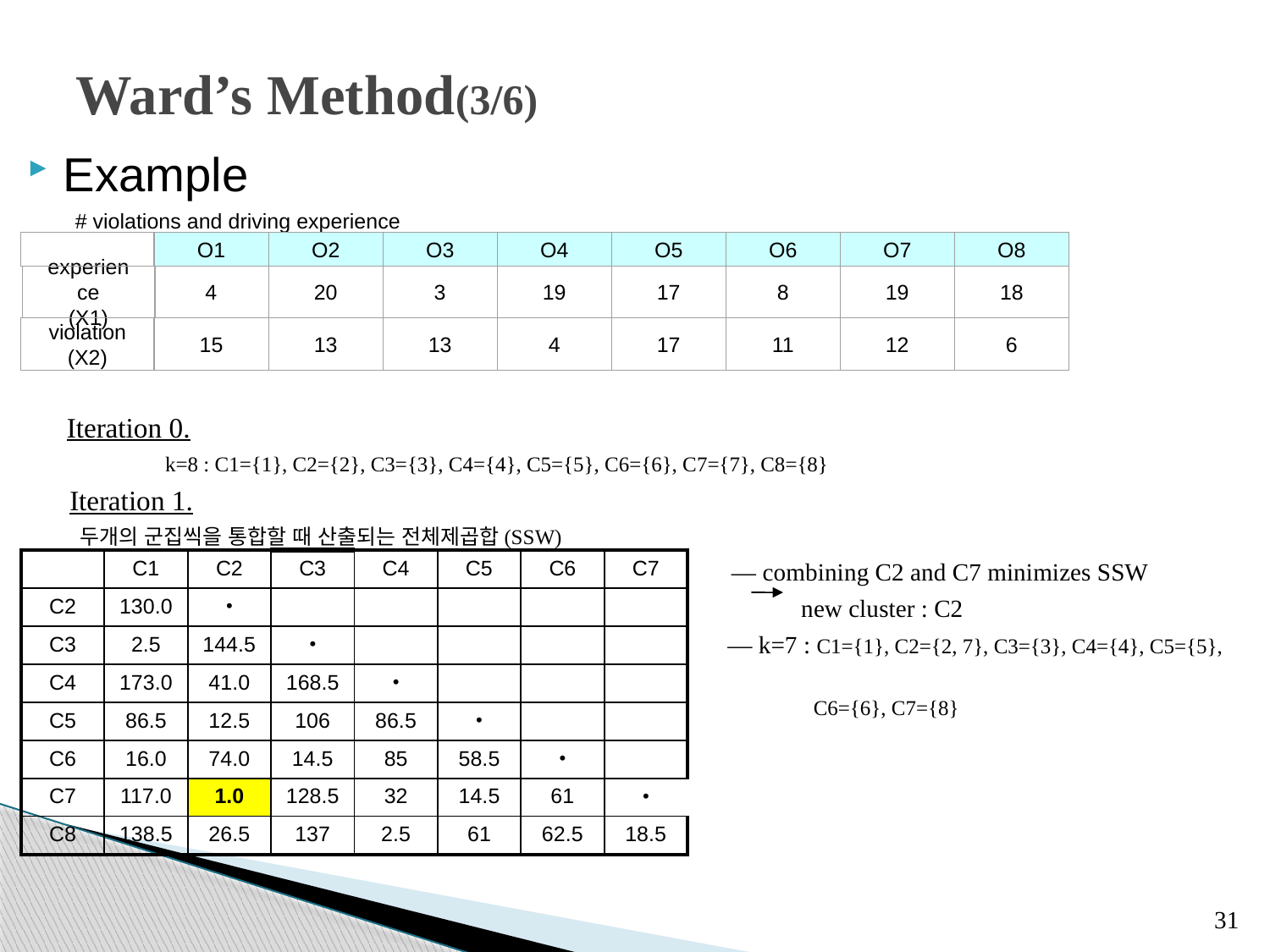

# Ward’s Method(3/6)
Example
        # violations and driving experience

     Iteration 0.
                          k=8 : C1={1}, C2={2}, C3={3}, C4={4}, C5={5}, C6={6}, C7={7}, C8={8}
      Iteration 1.
        두개의 군집씩을 통합할 때 산출되는 전체제곱합(SSW)
                                                                                                                                     — combining C2 and C7 minimizes SSW
                                                                                                                              new cluster : C2
                                                                                                                  — k=7 : C1={1}, C2={2, 7}, C3={3}, C4={4}, C5={5},
                                                                                                                                C6={6}, C7={8}

O1

O2

O3

O4

O5

O6

O7

O8

experience
(X1)

4

20

3

19

17

8

19

18

violation
(X2)

15

13

13

4

17

11

12

6

|  | C1 | C2 | C3 | C4 | C5 | C6 | C7 |
| --- | --- | --- | --- | --- | --- | --- | --- |
| C2 | 130.0 | • |  |  |  |  |  |
| C3 | 2.5 | 144.5 | • |  |  |  |  |
| C4 | 173.0 | 41.0 | 168.5 | • |  |  |  |
| C5 | 86.5 | 12.5 | 106 | 86.5 | • |  |  |
| C6 | 16.0 | 74.0 | 14.5 | 85 | 58.5 | • |  |
| C7 | 117.0 | 1.0 | 128.5 | 32 | 14.5 | 61 | • |
| C8 | 138.5 | 26.5 | 137 | 2.5 | 61 | 62.5 | 18.5 |

31